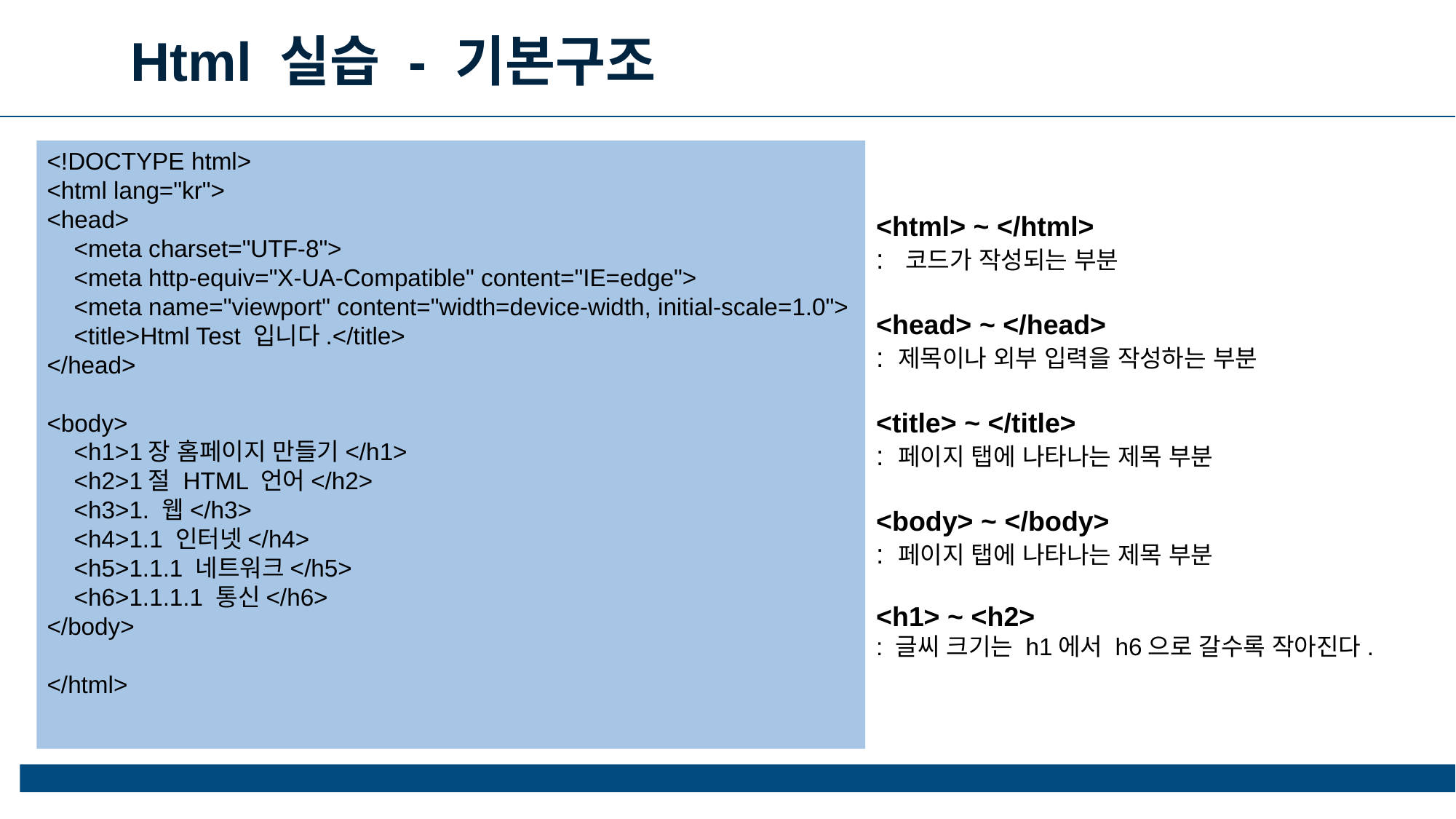

Html 실습 - 기본구조

<!DOCTYPE html>
<html lang="kr">
<head>
    <meta charset="UTF-8">
    <meta http-equiv="X-UA-Compatible" content="IE=edge">
    <meta name="viewport" content="width=device-width, initial-scale=1.0">
    <title>Html Test 입니다.</title>
</head>

<body>
    <h1>1장 홈페이지 만들기</h1>
    <h2>1절 HTML 언어</h2>
    <h3>1. 웹</h3>
    <h4>1.1 인터넷</h4>
    <h5>1.1.1 네트워크</h5>
    <h6>1.1.1.1 통신</h6>
</body>

</html>
<html> ~ </html>
:  코드가 작성되는 부분

<head> ~ </head>
: 제목이나 외부 입력을 작성하는 부분

<title> ~ </title>
: 페이지 탭에 나타나는 제목 부분

<body> ~ </body>
: 페이지 탭에 나타나는 제목 부분

<h1> ~ <h2>
: 글씨 크기는 h1에서 h6으로 갈수록 작아진다.